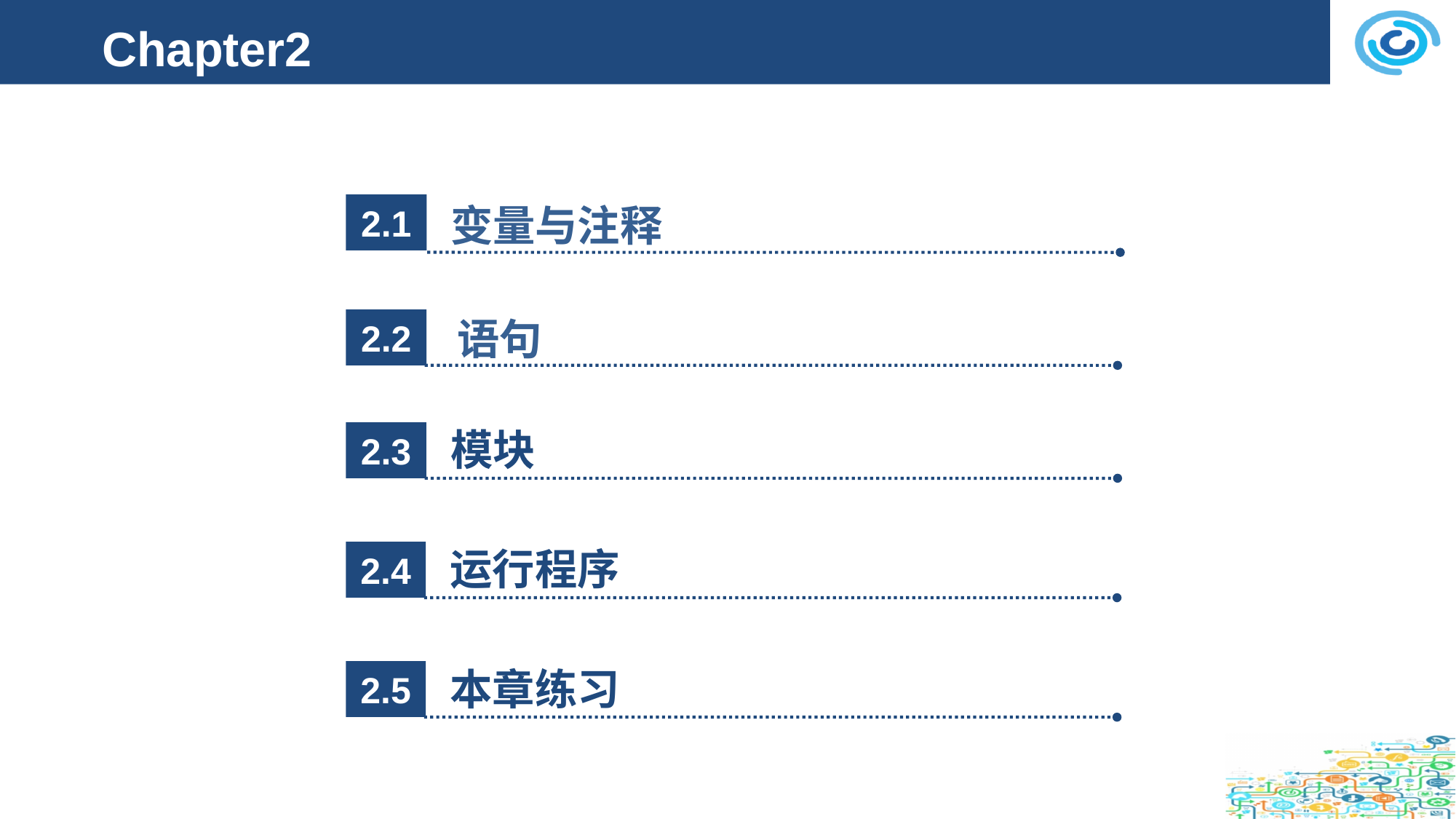

# Chapter2
变量与注释
2.1

 语句
2.2

模块
2.3

运行程序
2.4

本章练习
2.5